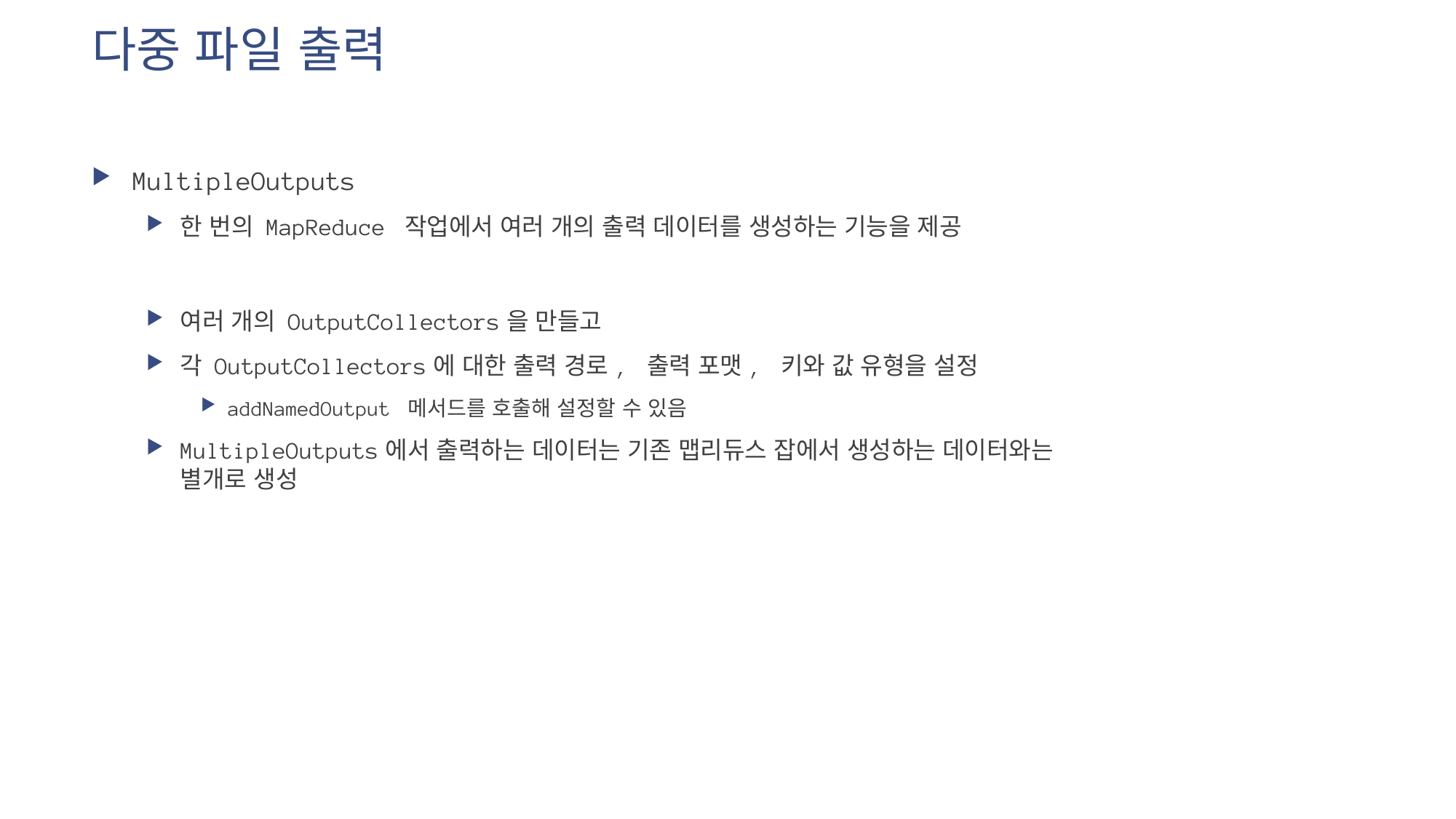

# 다중 파일 출력
MultipleOutputs
한 번의 MapReduce 작업에서 여러 개의 출력 데이터를 생성하는 기능을 제공

여러 개의 OutputCollectors을 만들고
각 OutputCollectors에 대한 출력 경로, 출력 포맷, 키와 값 유형을 설정
addNamedOutput 메서드를 호출해 설정할 수 있음
MultipleOutputs에서 출력하는 데이터는 기존 맵리듀스 잡에서 생성하는 데이터와는
별개로 생성